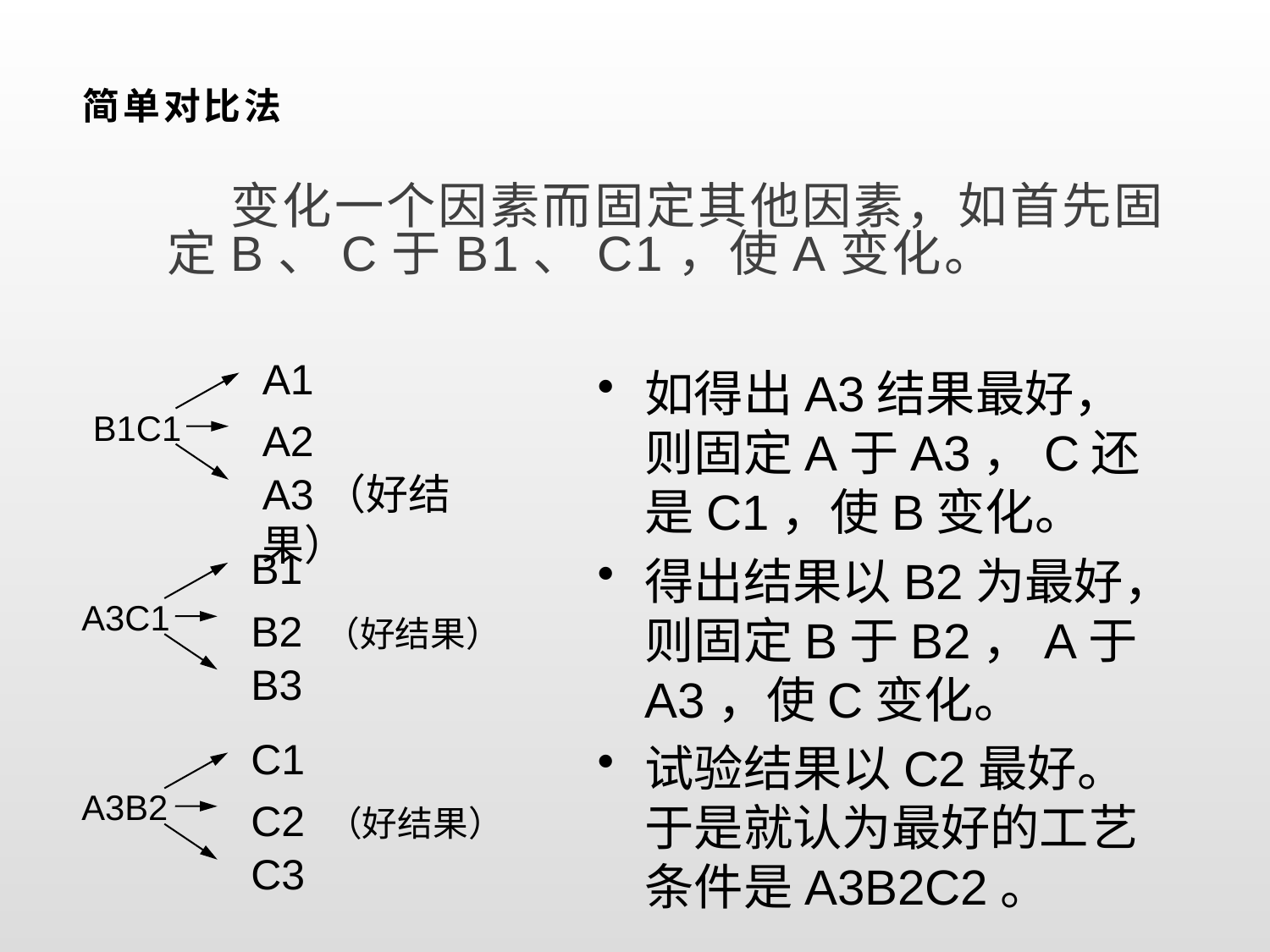

# 简单对比法
          变化一个因素而固定其他因素，如首先固定B、C于B1、C1，使A变化。
A1

B1C1
A2

A3（好结果）
如得出A3结果最好，则固定A于A3，C还是C1，使B变化。
得出结果以B2为最好，则固定B于B2，A于A3，使C变化。
试验结果以C2最好。于是就认为最好的工艺条件是A3B2C2。
B1

A3C1
B2 （好结果）

B3
C1

A3B2
C2 （好结果）

C3